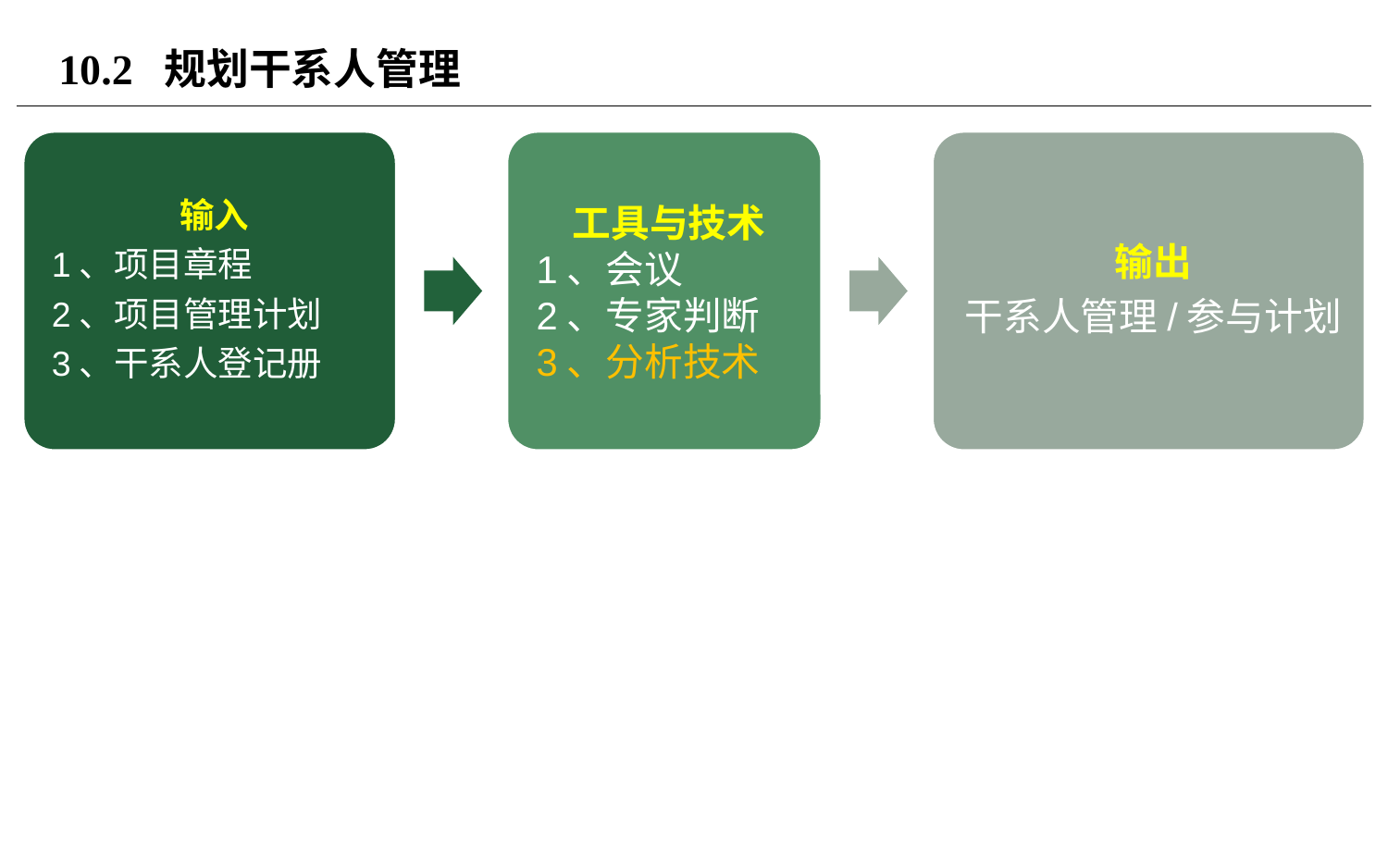

# 10.2  规划干系人管理
输入
1、项目章程
2、项目管理计划
3、干系人登记册

工具与技术
1、会议
2、专家判断
3、分析技术

输出
干系人管理/参与计划